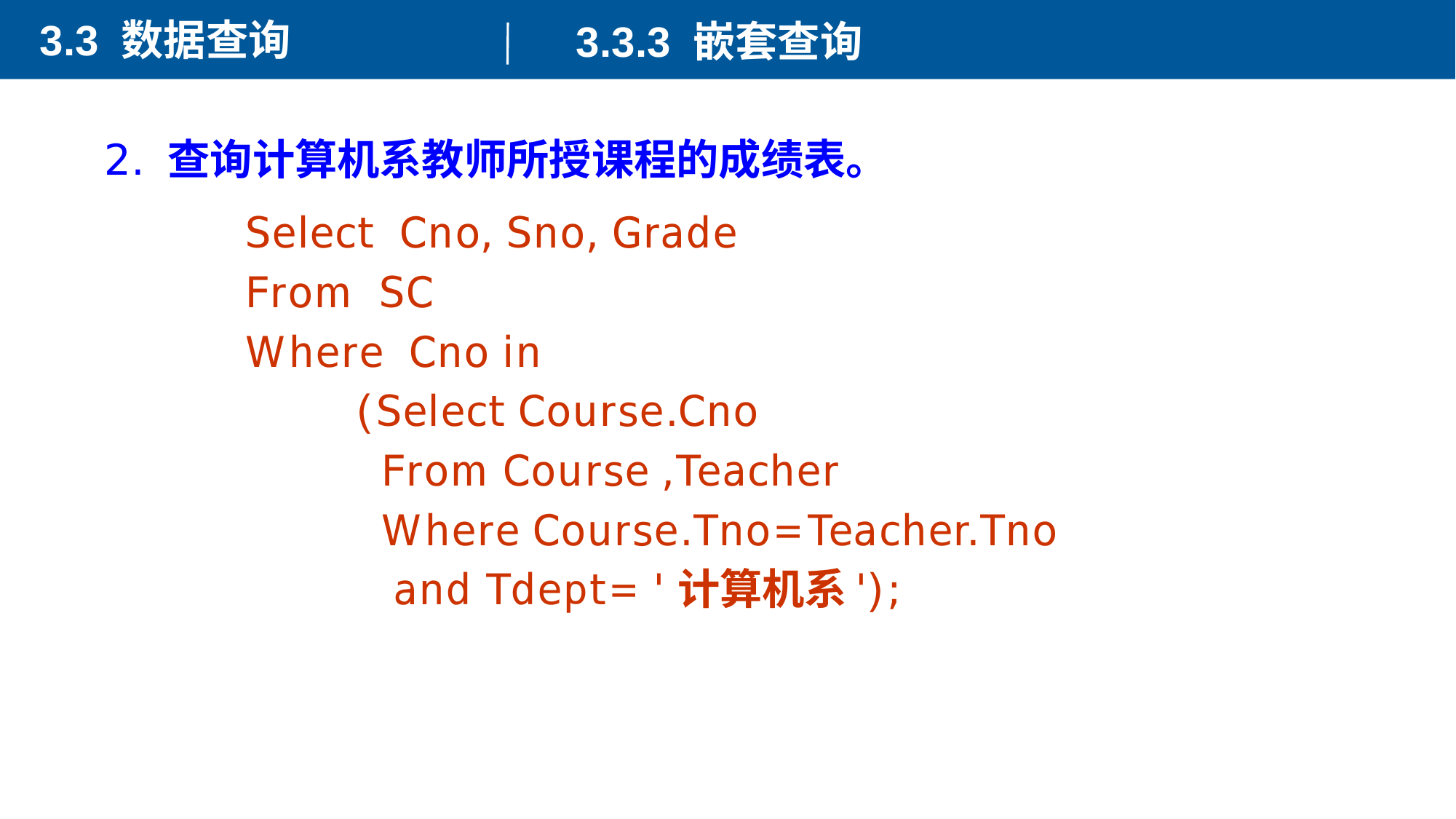

3.3 数据查询
3.3.3 嵌套查询
2. 查询计算机系教师所授课程的成绩表。
Select  Cno, Sno, Grade
From  SC
Where  Cno in
         (Select Course.Cno
           From Course ,Teacher
           Where Course.Tno=Teacher.Tno
            and Tdept= '计算机系');